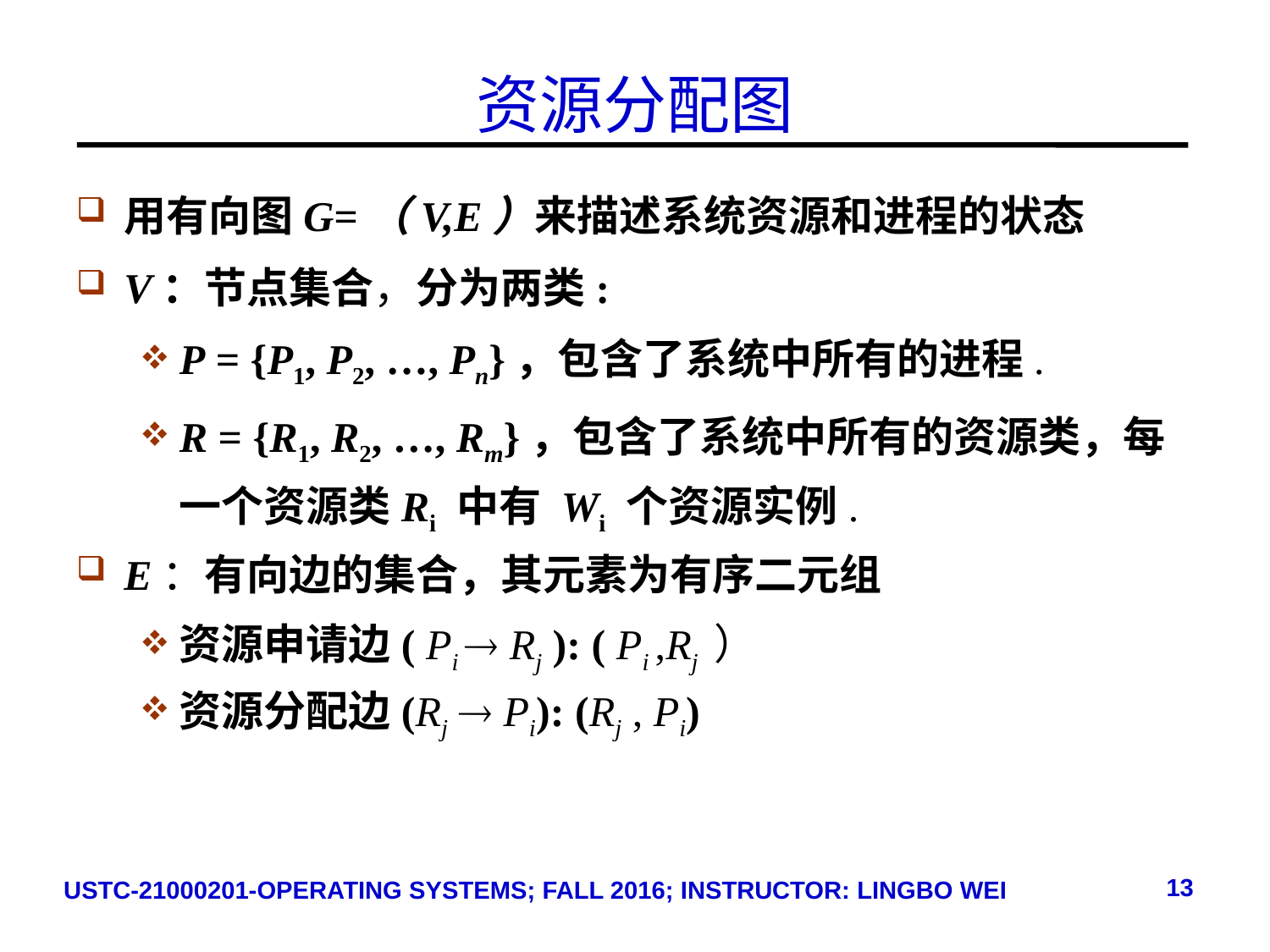

# 资源分配图
用有向图G=（V,E）来描述系统资源和进程的状态
V：节点集合，分为两类:
P = {P1, P2, …, Pn}，包含了系统中所有的进程.
R = {R1, R2, …, Rm}，包含了系统中所有的资源类，每一个资源类Ri 中有 Wi 个资源实例.
E：有向边的集合，其元素为有序二元组
资源申请边( Pi → Rj ): ( Pi ,Rj ）
资源分配边(Rj → Pi): (Rj , Pi)
13
USTC-21000201-OPERATING SYSTEMS; FALL 2016; INSTRUCTOR: LINGBO WEI